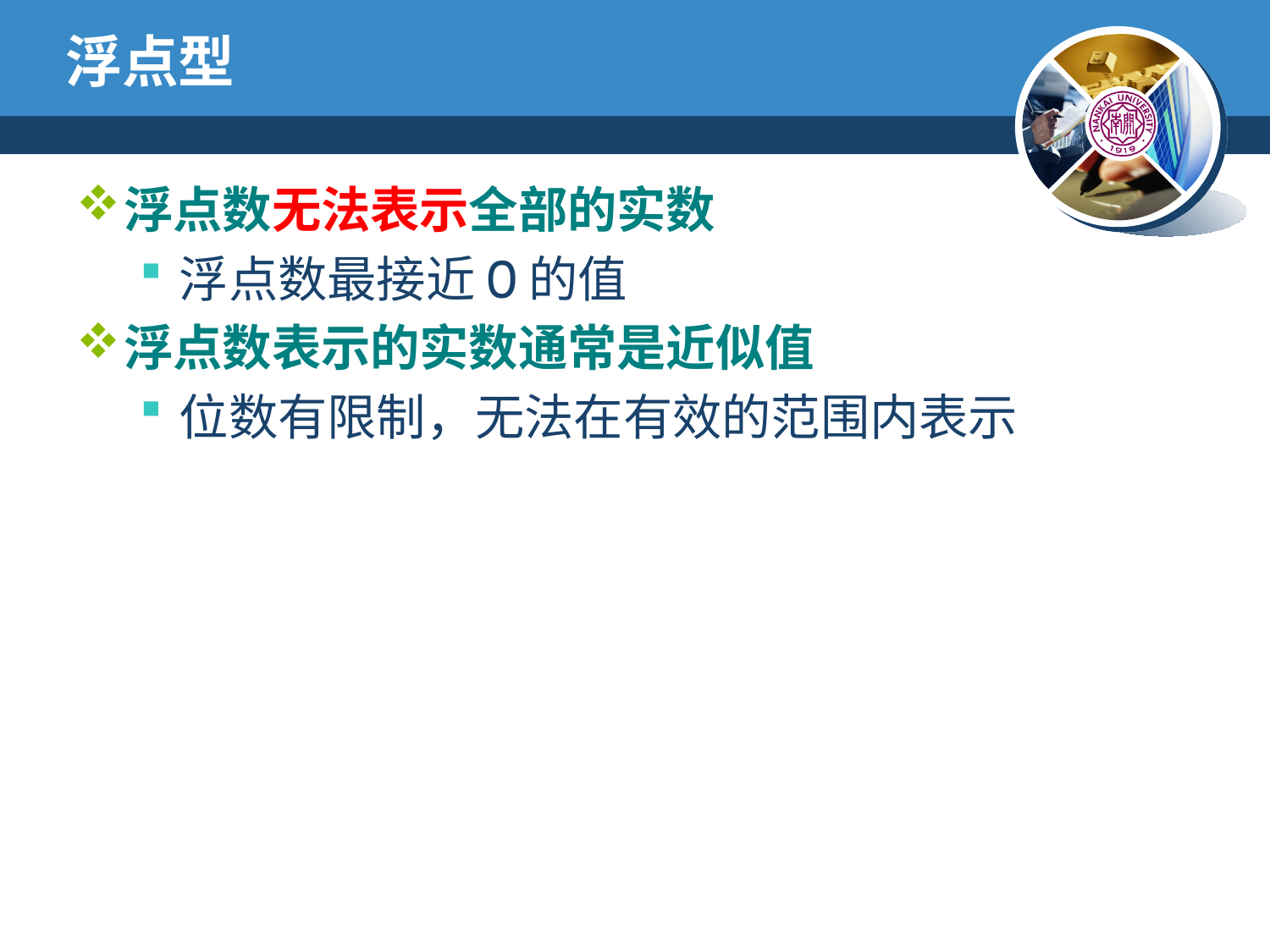

# 浮点型
浮点数无法表示全部的实数
浮点数最接近0的值
浮点数表示的实数通常是近似值
位数有限制，无法在有效的范围内表示